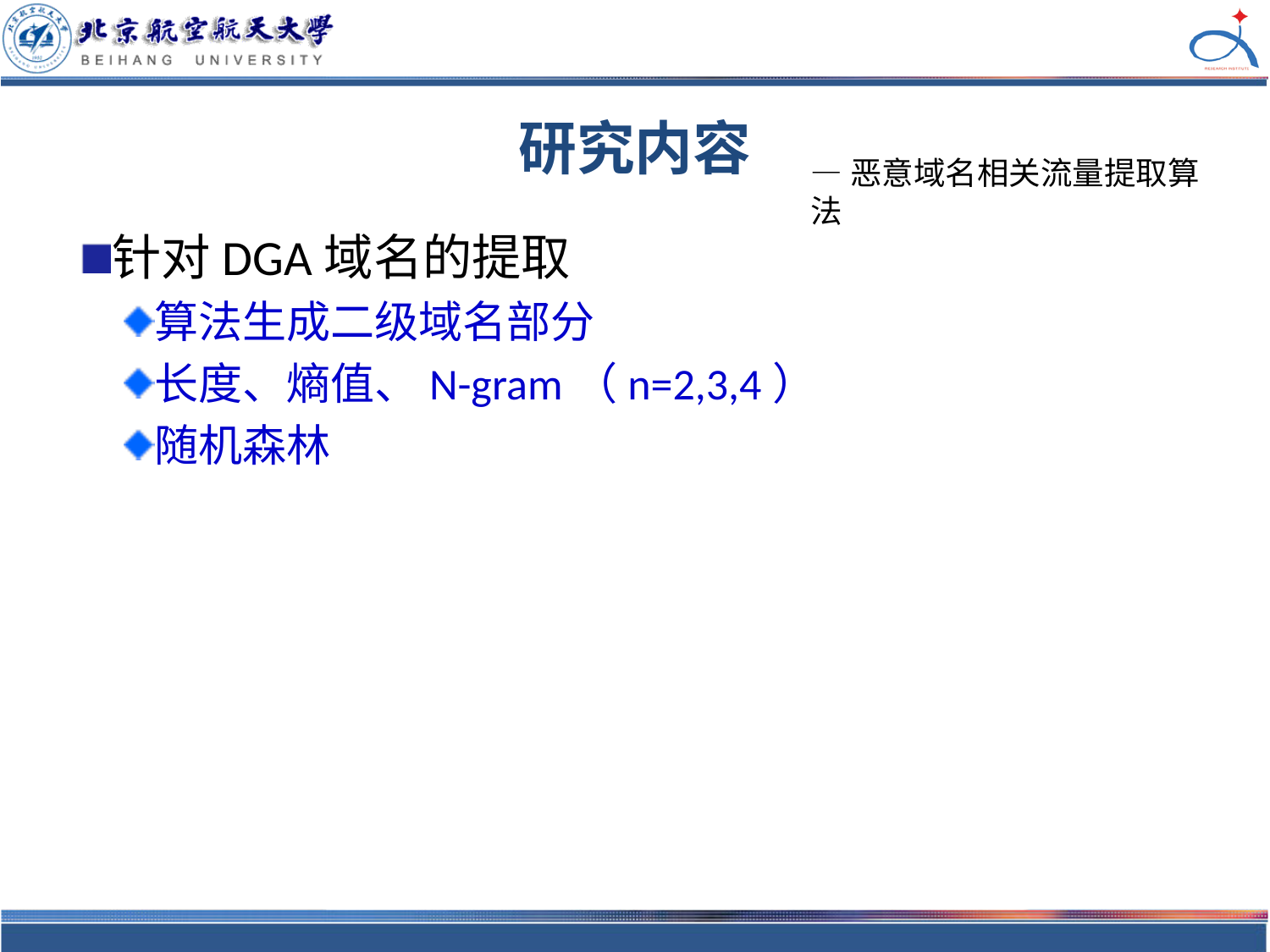

# 研究内容
—恶意域名相关流量提取算法
针对DGA域名的提取
算法生成二级域名部分
长度、熵值、N-gram（n=2,3,4）
随机森林